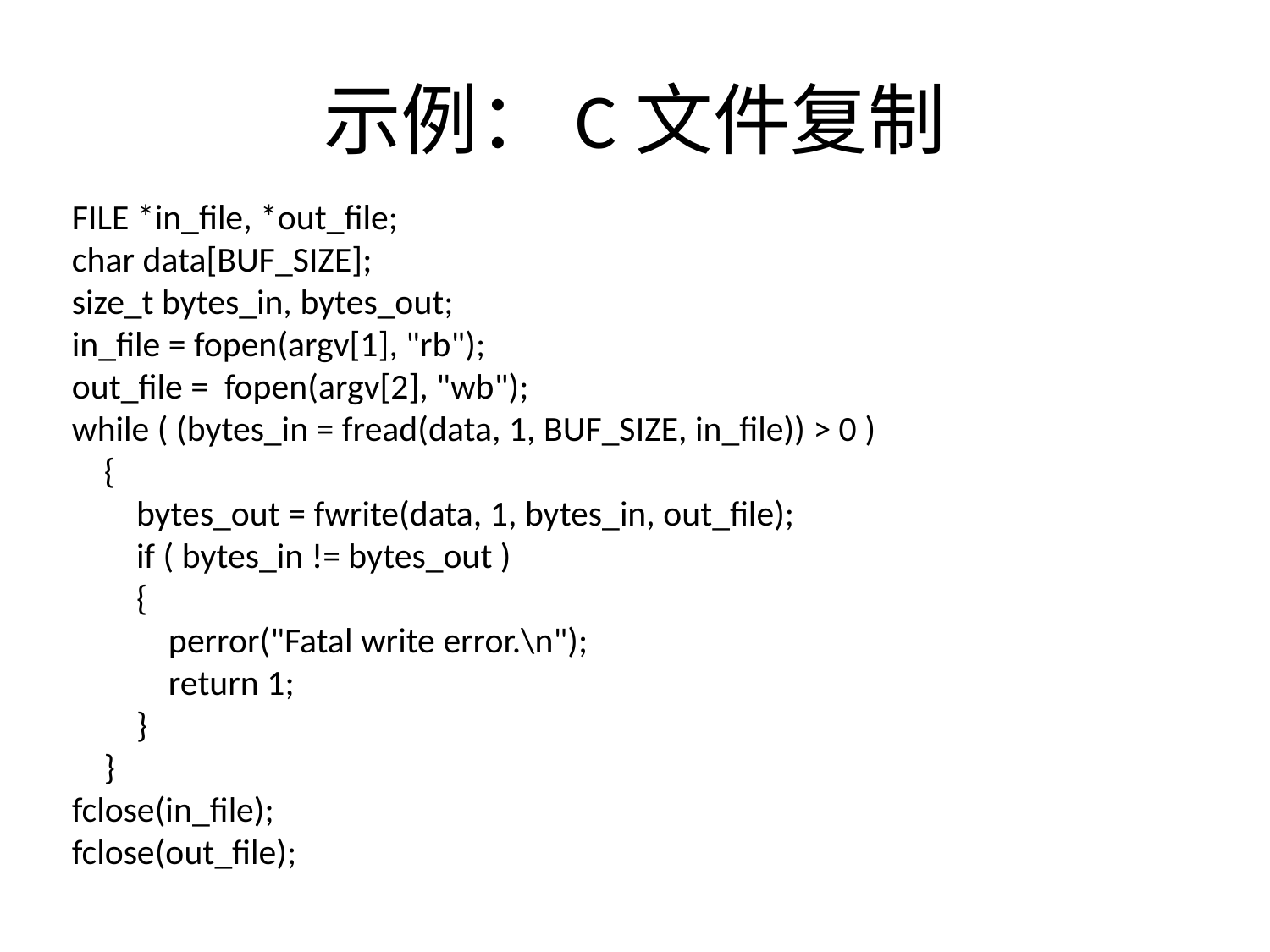

# 示例：C文件复制
FILE *in_file, *out_file;
char data[BUF_SIZE];
size_t bytes_in, bytes_out;
in_file = fopen(argv[1], "rb");
out_file =  fopen(argv[2], "wb");
while ( (bytes_in = fread(data, 1, BUF_SIZE, in_file)) > 0 )
    {
        bytes_out = fwrite(data, 1, bytes_in, out_file);
        if ( bytes_in != bytes_out )
        {
            perror("Fatal write error.\n");
            return 1;
        }
    }
fclose(in_file);
fclose(out_file);